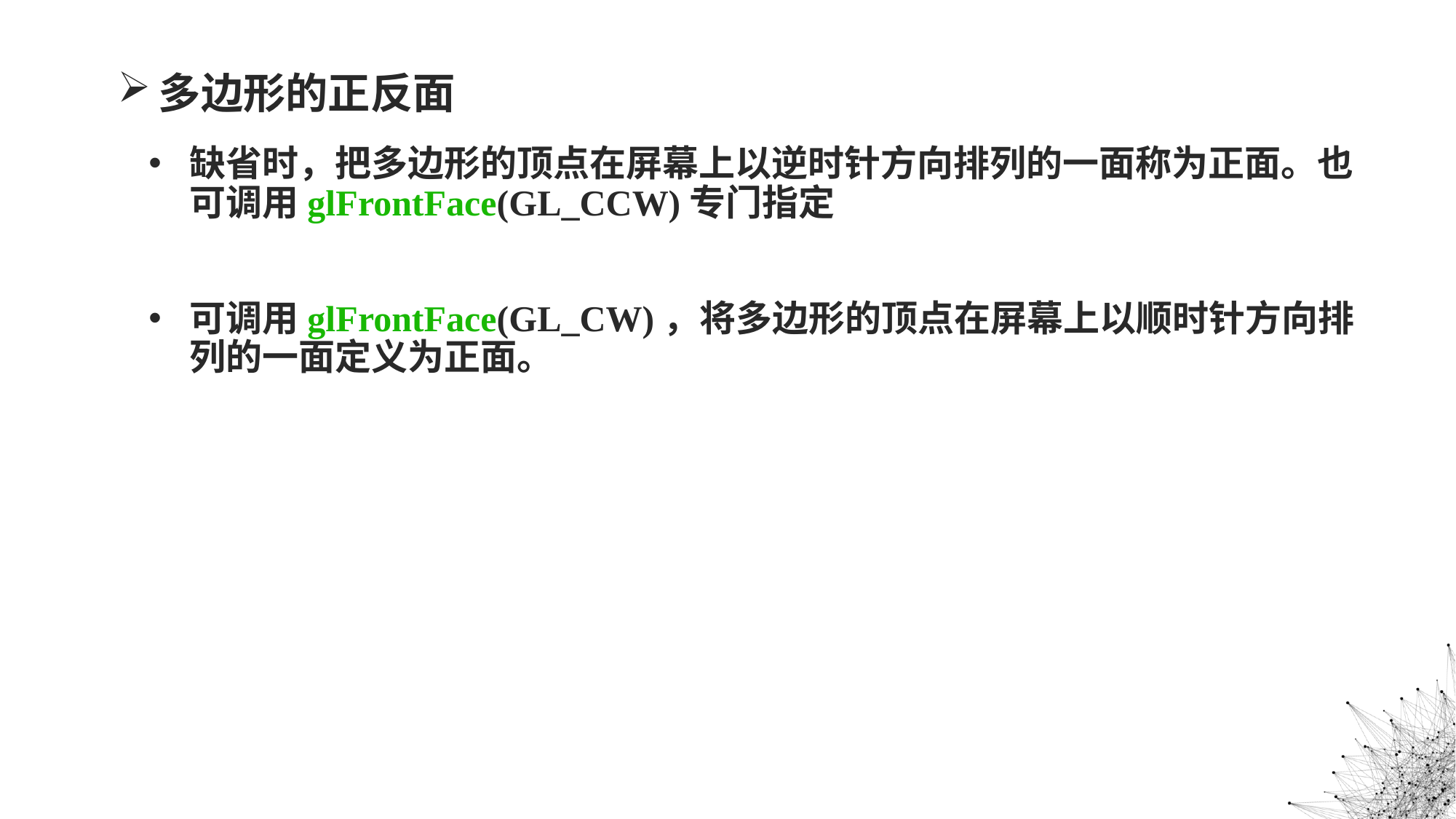

多边形的正反面
缺省时，把多边形的顶点在屏幕上以逆时针方向排列的一面称为正面。也可调用glFrontFace(GL_CCW)专门指定

可调用glFrontFace(GL_CW)，将多边形的顶点在屏幕上以顺时针方向排列的一面定义为正面。